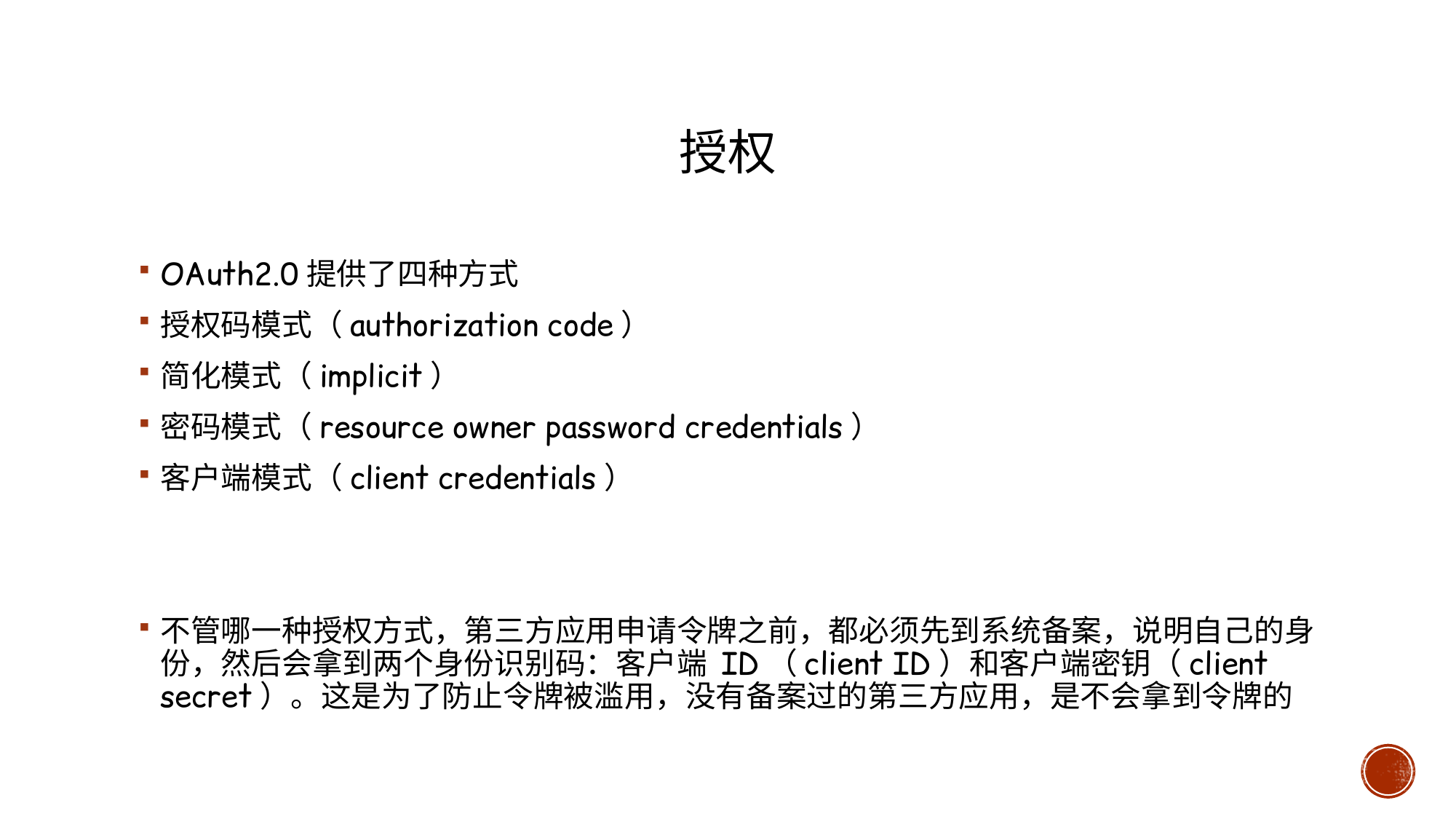

# 授权
OAuth2.0提供了四种方式
授权码模式（authorization code）
简化模式（implicit）
密码模式（resource owner password credentials）
客户端模式（client credentials）

不管哪一种授权方式，第三方应用申请令牌之前，都必须先到系统备案，说明自己的身份，然后会拿到两个身份识别码：客户端 ID（client ID）和客户端密钥（client secret）。这是为了防止令牌被滥用，没有备案过的第三方应用，是不会拿到令牌的